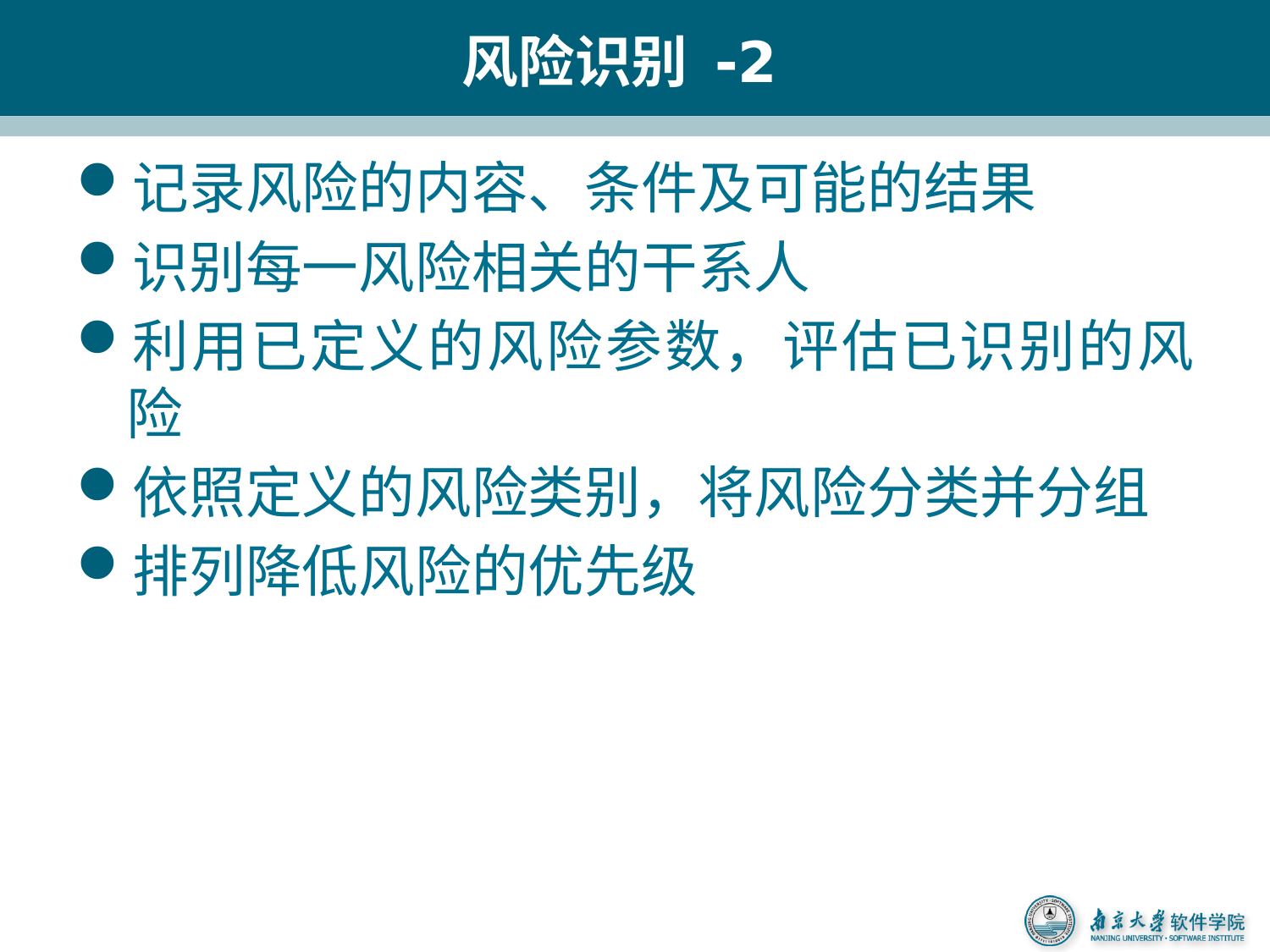

# 风险识别 -2
记录风险的内容、条件及可能的结果
识别每一风险相关的干系人
利用已定义的风险参数，评估已识别的风险
依照定义的风险类别，将风险分类并分组
排列降低风险的优先级